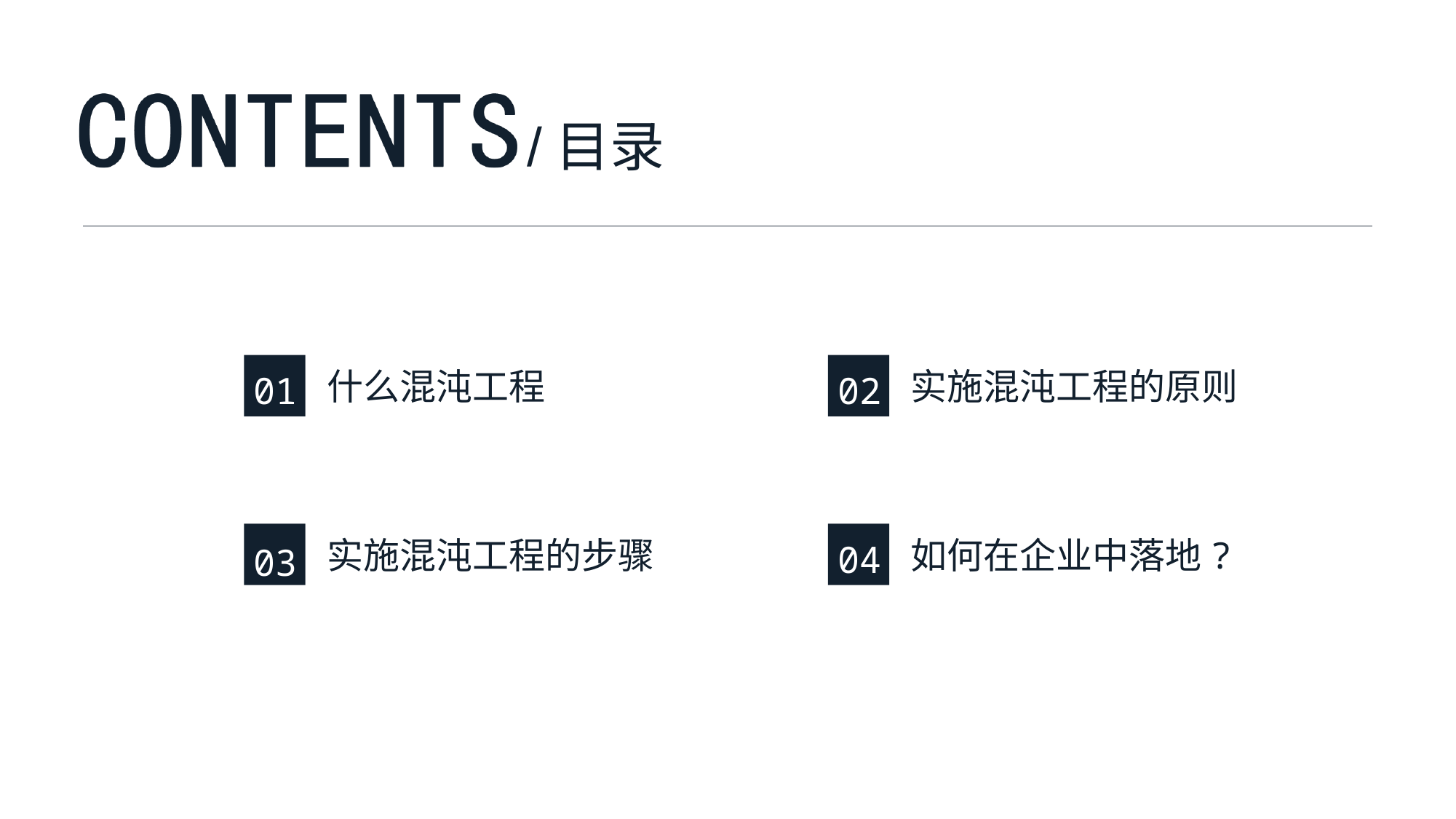

01
02
什么混沌工程
实施混沌工程的原则

04
实施混沌工程的步骤
如何在企业中落地?
03